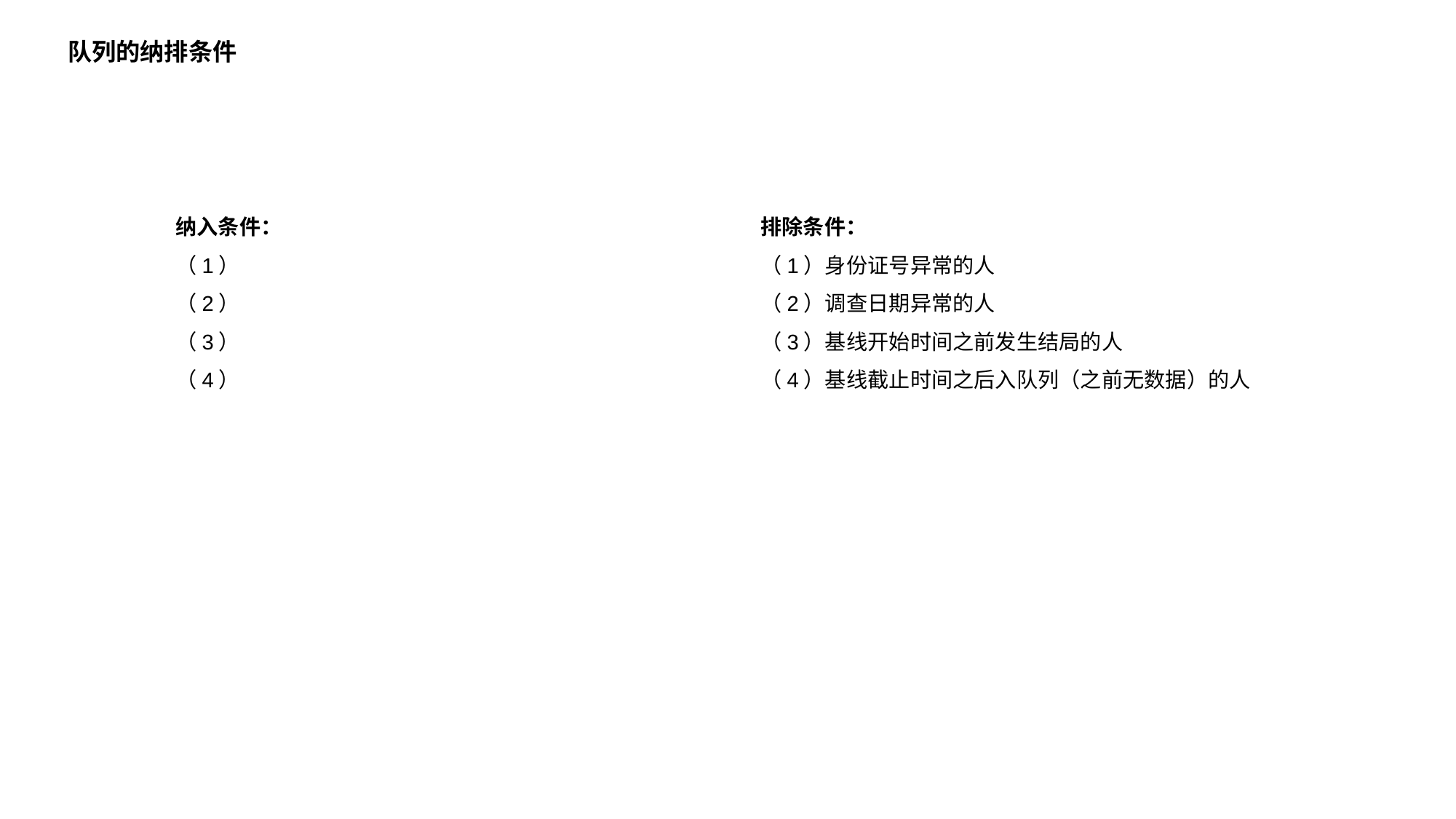

队列的纳排条件
纳入条件：
（1）
（2）
（3）
（4）
排除条件：
（1）身份证号异常的人
（2）调查日期异常的人
（3）基线开始时间之前发生结局的人
（4）基线截止时间之后入队列（之前无数据）的人